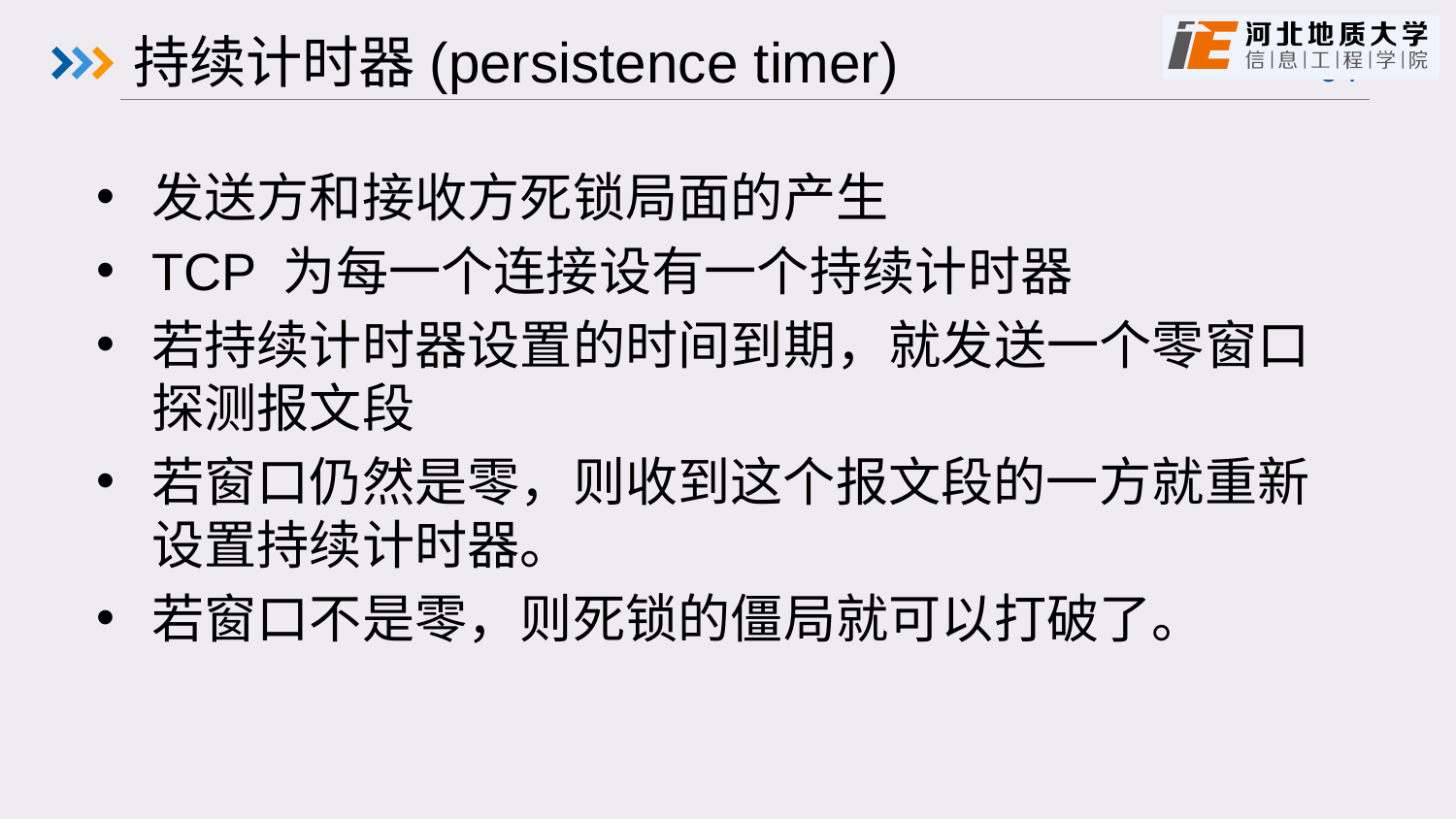

# 持续计时器(persistence timer)
发送方和接收方死锁局面的产生
TCP 为每一个连接设有一个持续计时器
若持续计时器设置的时间到期，就发送一个零窗口探测报文段
若窗口仍然是零，则收到这个报文段的一方就重新设置持续计时器。
若窗口不是零，则死锁的僵局就可以打破了。